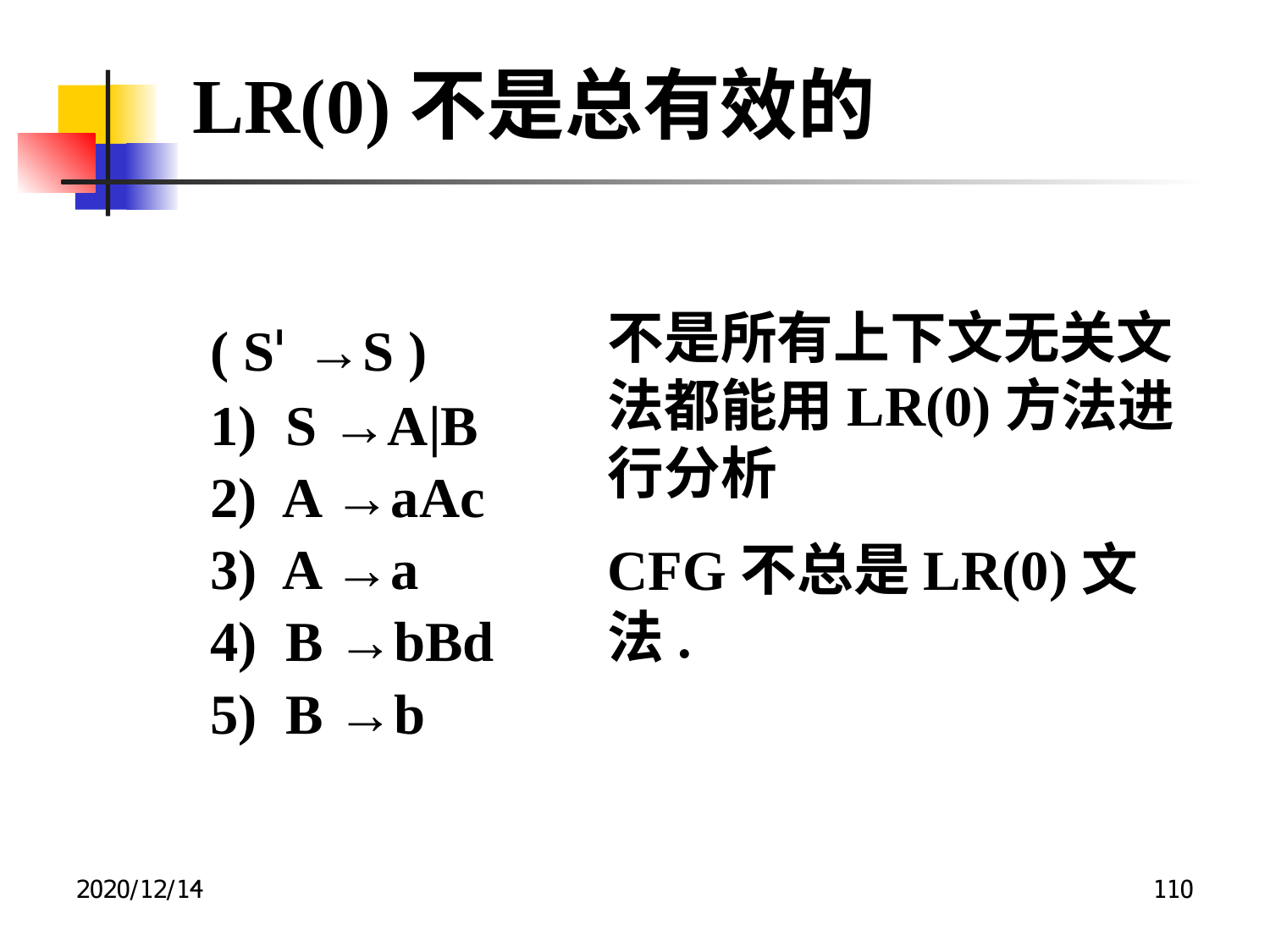

LR(0)不是总有效的
不是所有上下文无关文法都能用LR(0)方法进行分析
CFG不总是LR(0)文法.
( S' →S )
1)  S →A|B
2)  A →aAc
3)  A →a
4)  B →bBd
5)  B →b
2020/12/14
110